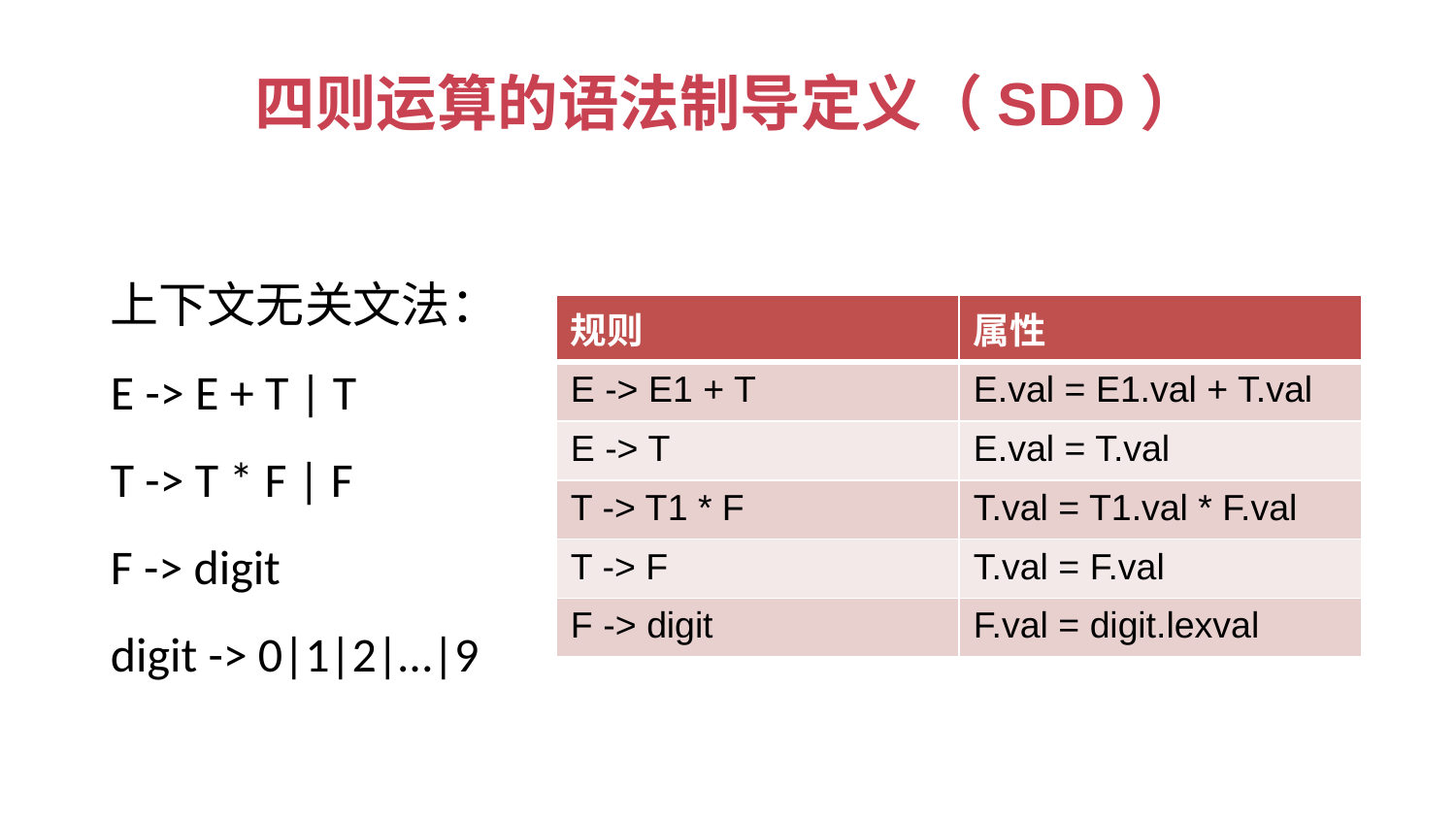

# 四则运算的语法制导定义（SDD）
上下文无关文法：
E -> E + T | T
T -> T * F | F
F -> digit
digit -> 0|1|2|…|9
| 规则 | 属性 |
| --- | --- |
| E -> E1 + T | E.val = E1.val + T.val |
| E -> T | E.val = T.val |
| T -> T1 \* F | T.val = T1.val \* F.val |
| T -> F | T.val = F.val |
| F -> digit | F.val = digit.lexval |